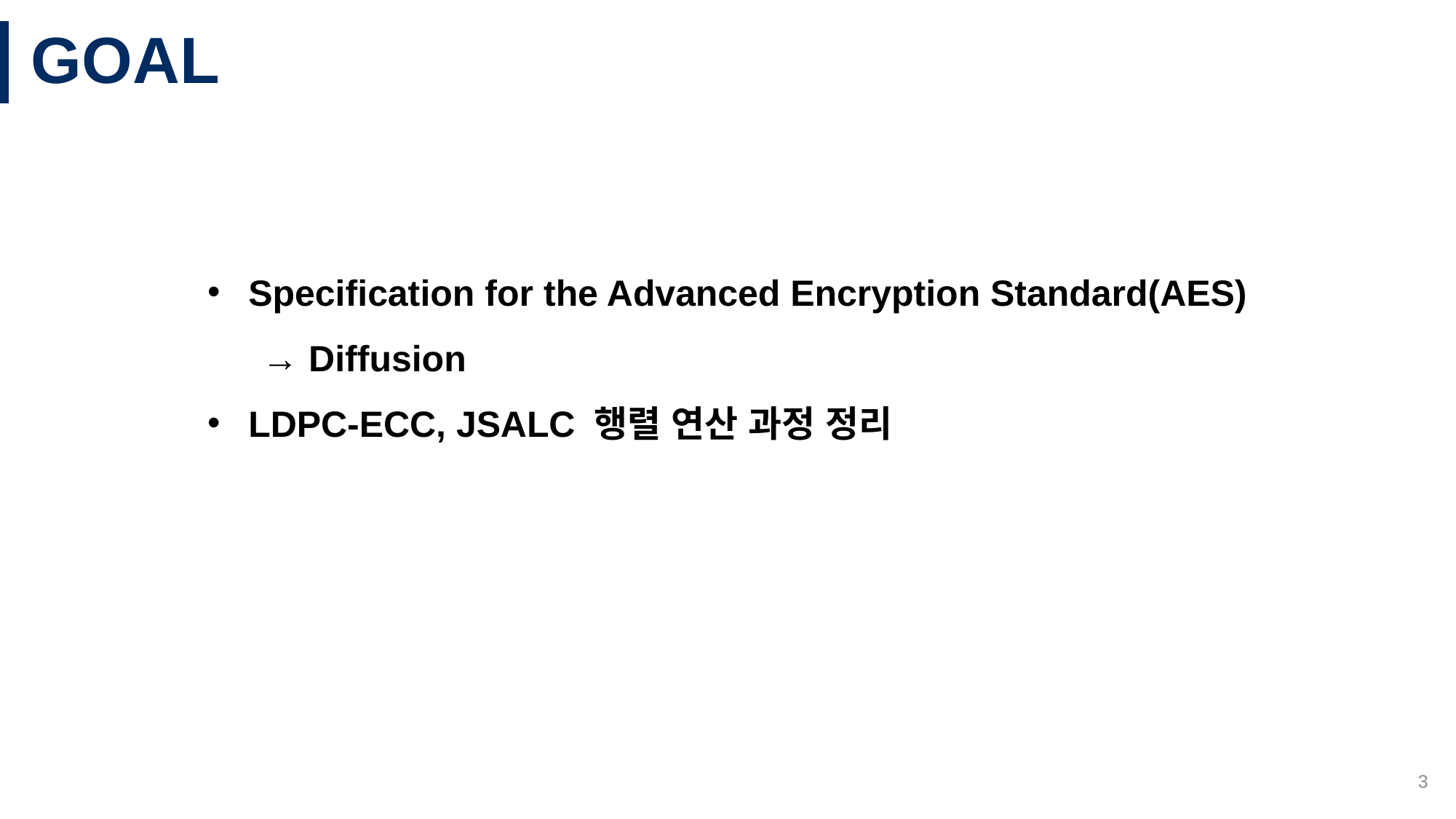

# GOAL
Specification for the Advanced Encryption Standard(AES)
→ Diffusion
LDPC-ECC, JSALC 행렬 연산 과정 정리
3